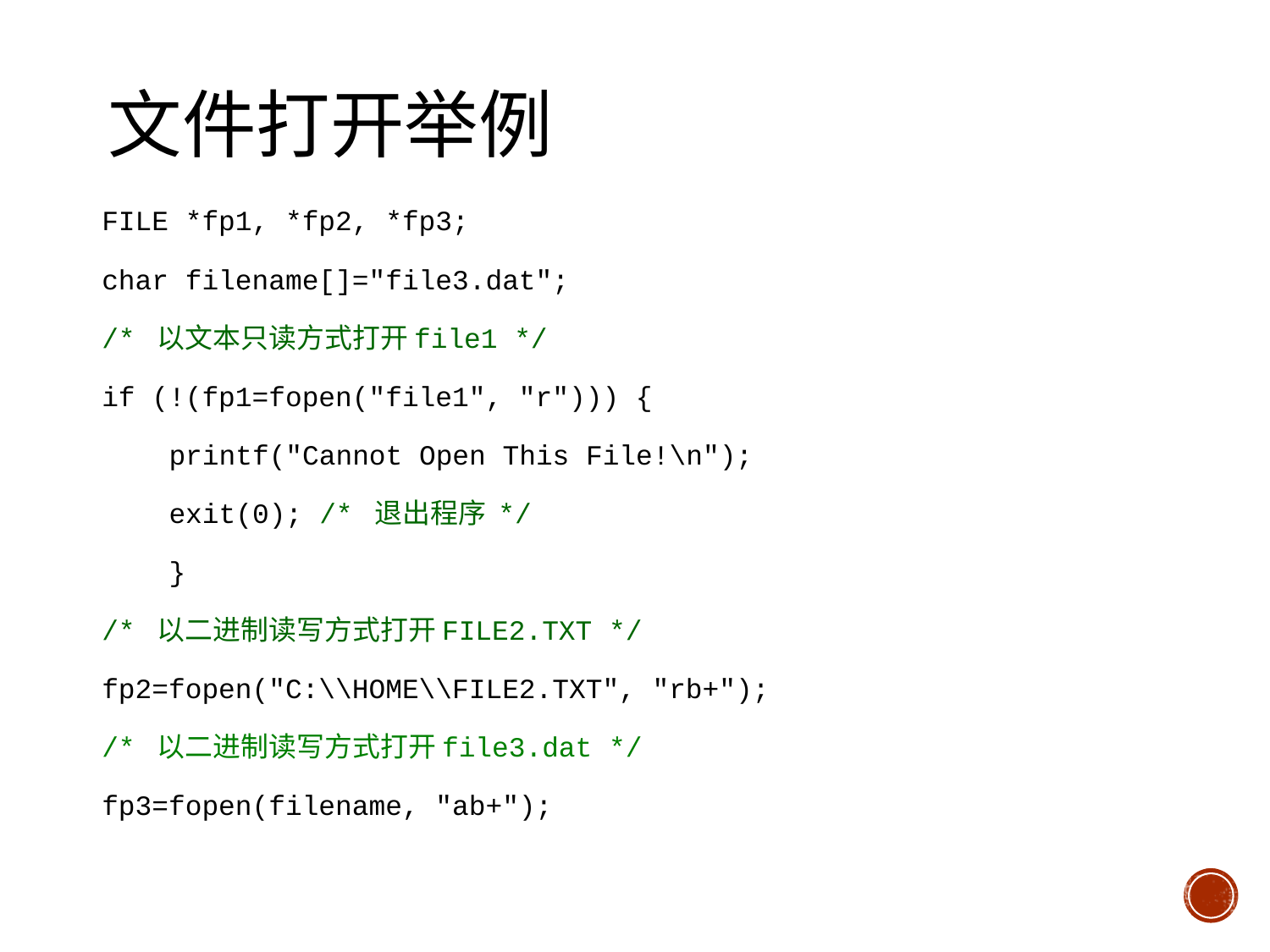

# 文件打开举例
FILE *fp1, *fp2, *fp3;
char filename[]="file3.dat";
/* 以文本只读方式打开file1 */
if (!(fp1=fopen("file1", "r"))) {
    printf("Cannot Open This File!\n");
    exit(0); /* 退出程序 */
    }
/* 以二进制读写方式打开FILE2.TXT */
fp2=fopen("C:\\HOME\\FILE2.TXT", "rb+");
/* 以二进制读写方式打开file3.dat */
fp3=fopen(filename, "ab+");